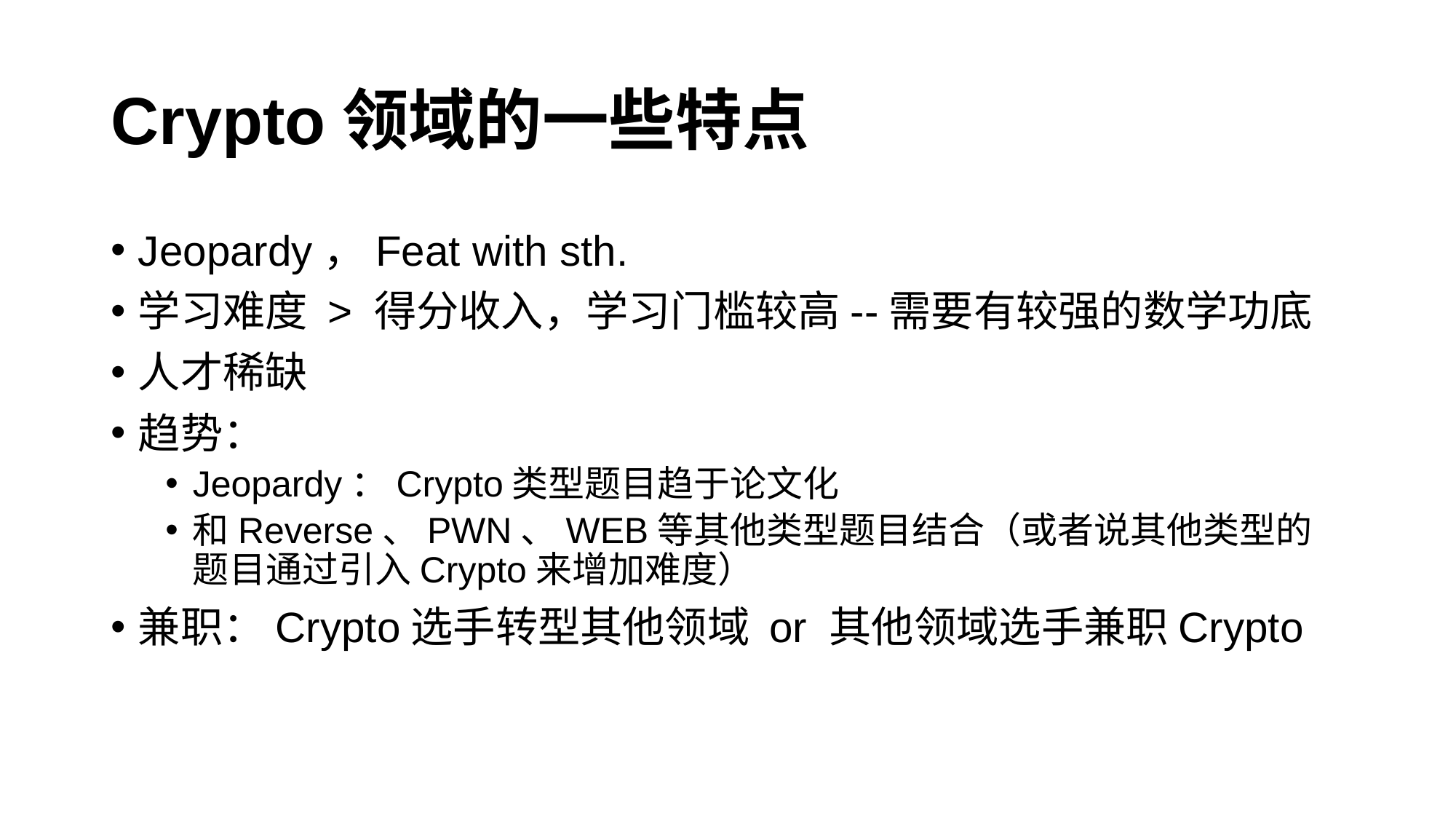

# Crypto领域的一些特点
Jeopardy，Feat with sth.
学习难度 > 得分收入，学习门槛较高--需要有较强的数学功底
人才稀缺
趋势：
Jeopardy：Crypto类型题目趋于论文化
和Reverse、PWN、WEB等其他类型题目结合（或者说其他类型的题目通过引入Crypto来增加难度）
兼职：Crypto选手转型其他领域 or 其他领域选手兼职Crypto